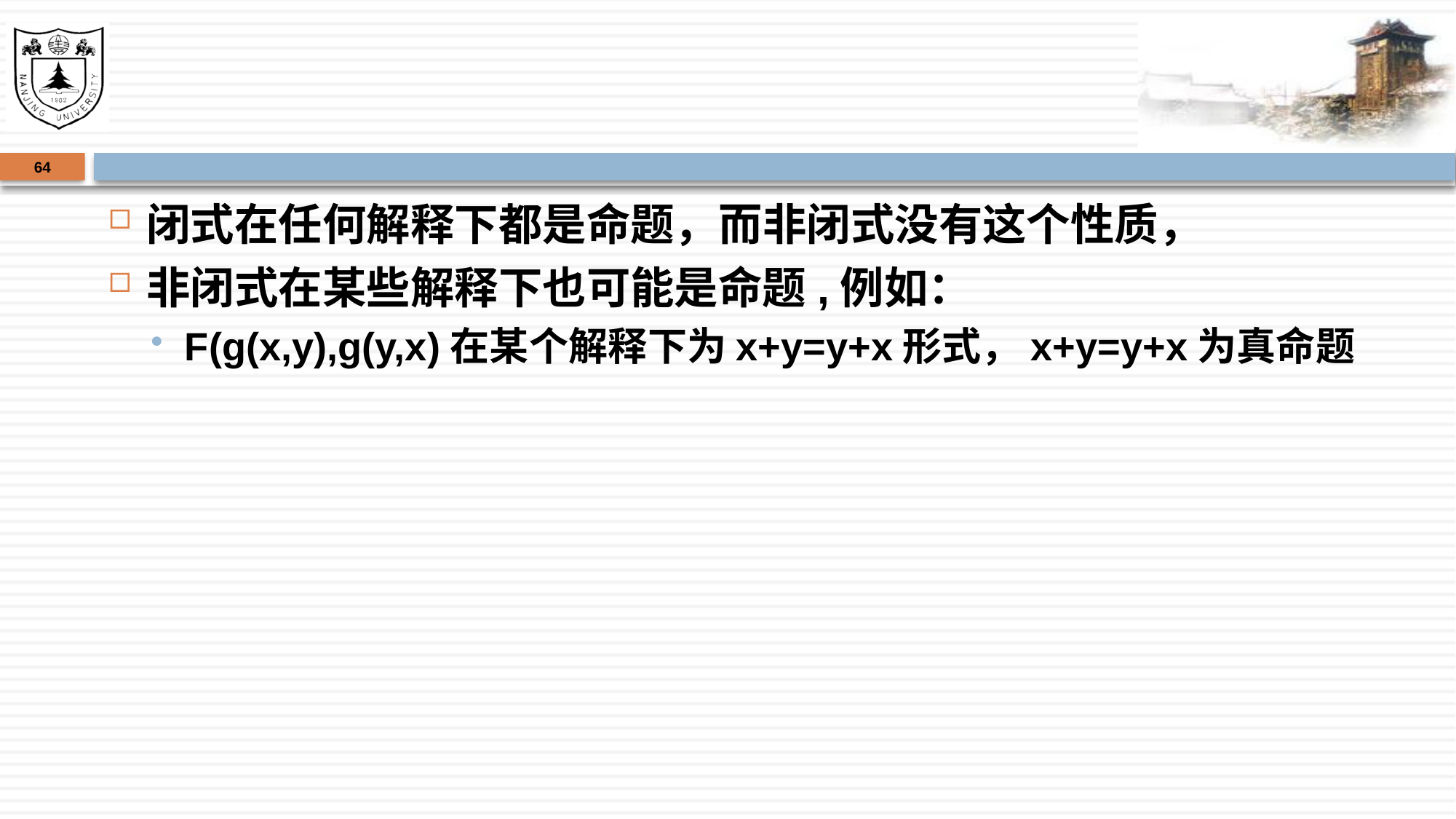

#
64
闭式在任何解释下都是命题，而非闭式没有这个性质，
非闭式在某些解释下也可能是命题,例如：
F(g(x,y),g(y,x)在某个解释下为x+y=y+x形式，x+y=y+x为真命题